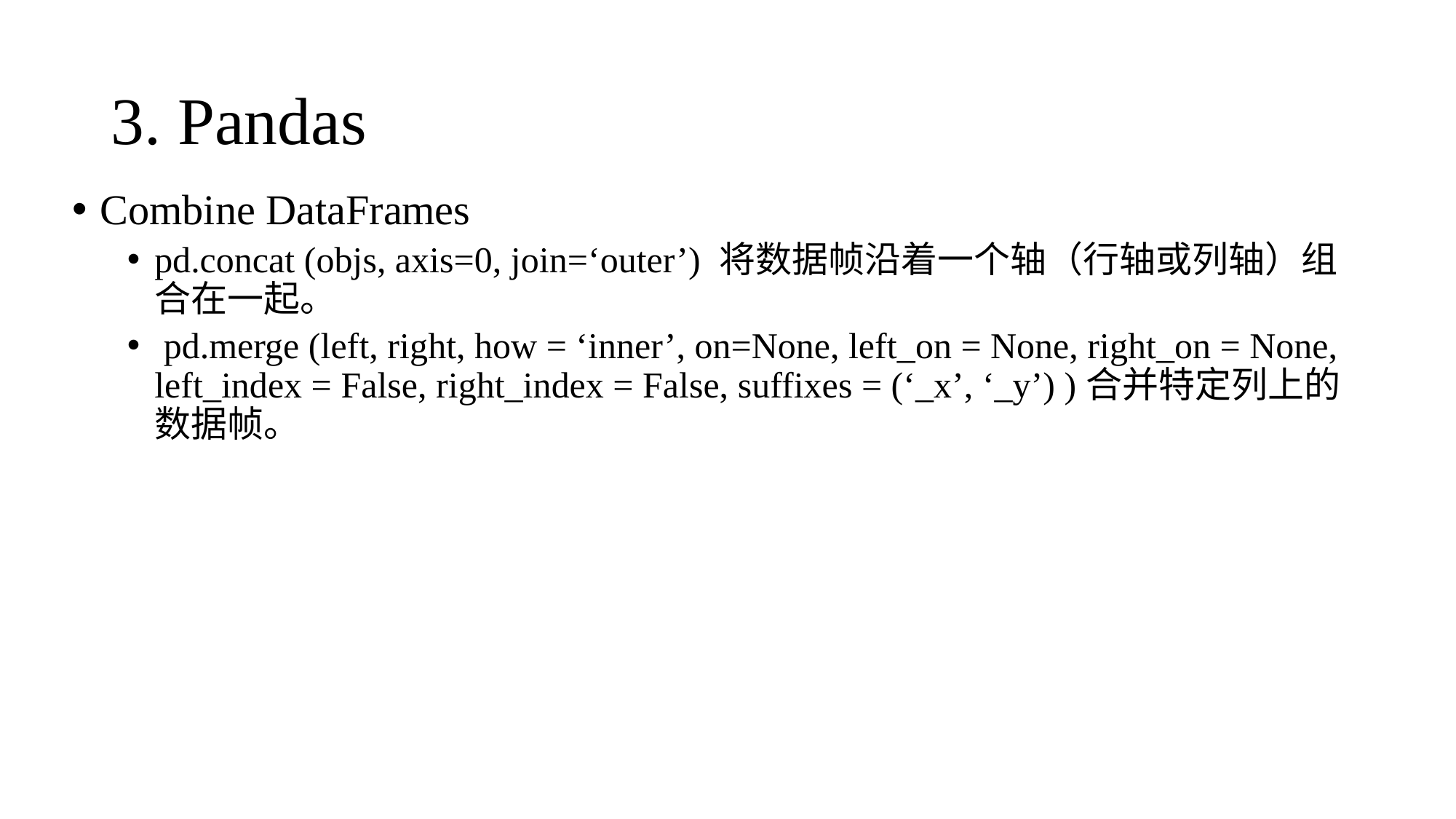

# 3. Pandas
Combine DataFrames
pd.concat (objs, axis=0, join=‘outer’) 将数据帧沿着一个轴（行轴或列轴）组合在一起。
 pd.merge (left, right, how = ‘inner’, on=None, left_on = None, right_on = None, left_index = False, right_index = False, suffixes = (‘_x’, ‘_y’) )合并特定列上的数据帧。